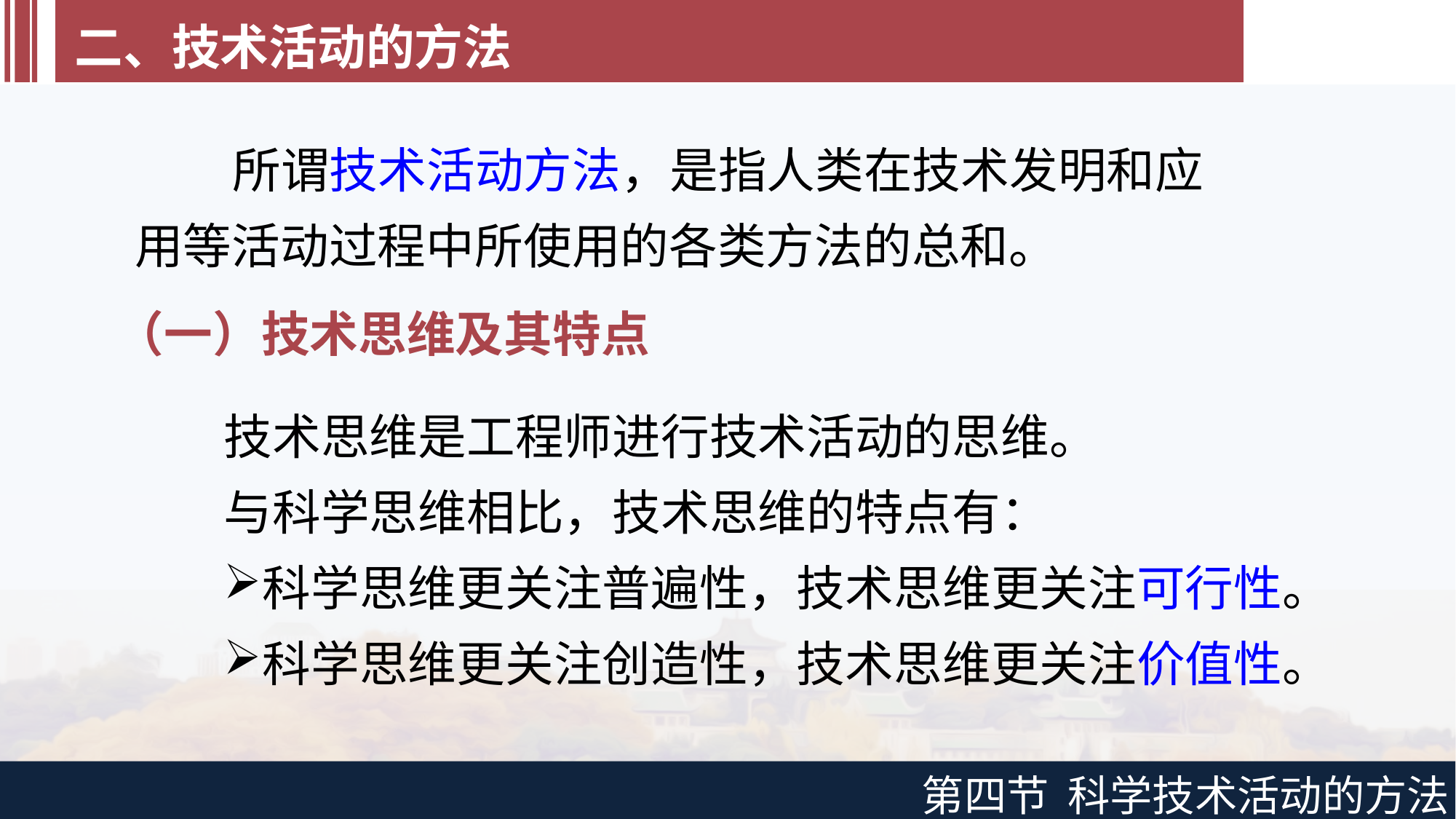

二、技术活动的方法
所谓技术活动方法，是指人类在技术发明和应用等活动过程中所使用的各类方法的总和。

（一）技术思维及其特点
技术思维是工程师进行技术活动的思维。
与科学思维相比，技术思维的特点有：
科学思维更关注普遍性，技术思维更关注可行性。
科学思维更关注创造性，技术思维更关注价值性。
第四节  科学技术活动的方法